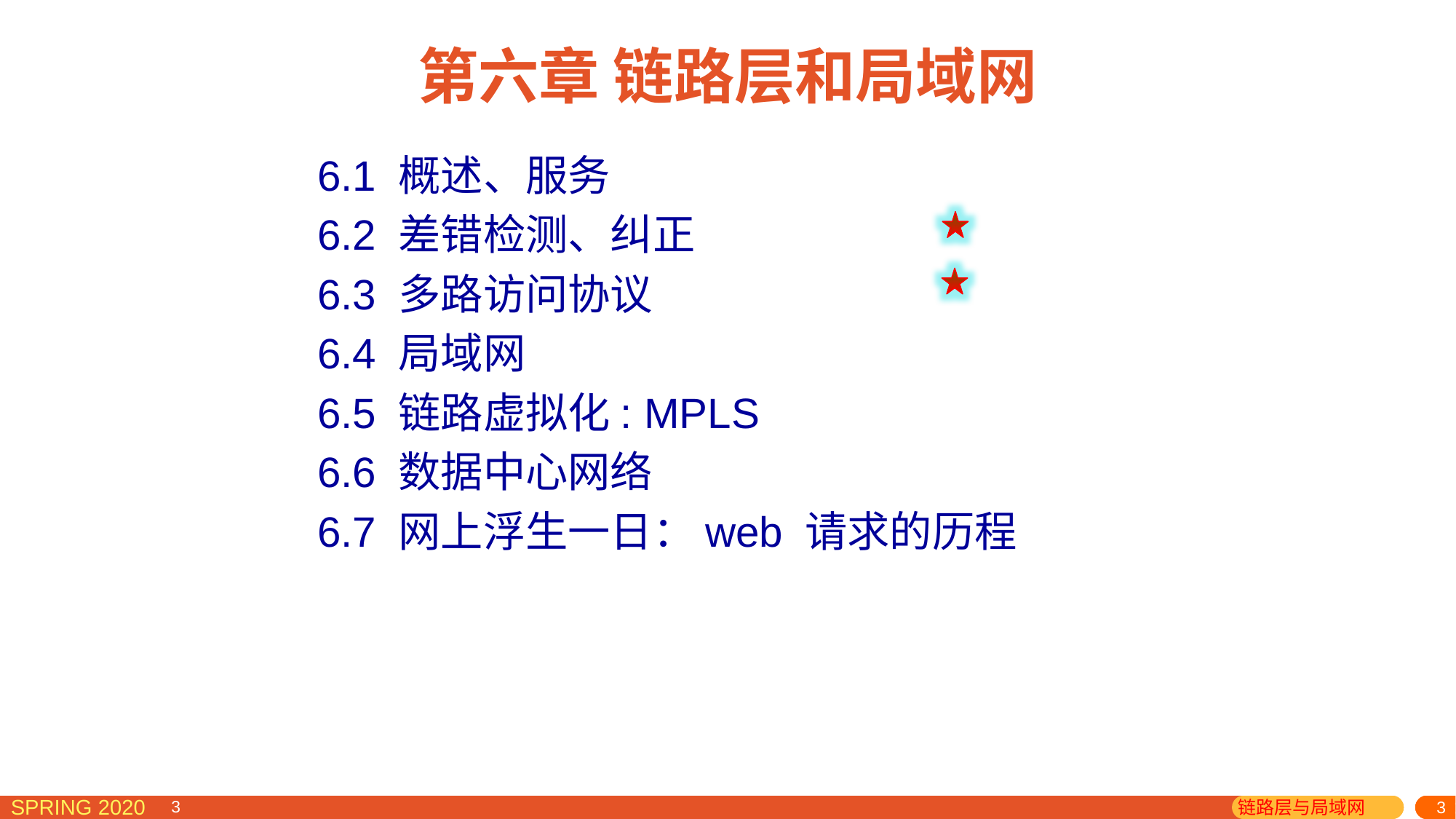

# 第六章 链路层和局域网
6.1 概述、服务
6.2 差错检测、纠正
6.3 多路访问协议
6.4 局域网
6.5 链路虚拟化: MPLS
6.6 数据中心网络
6.7 网上浮生一日：web 请求的历程

          链路层与局域网